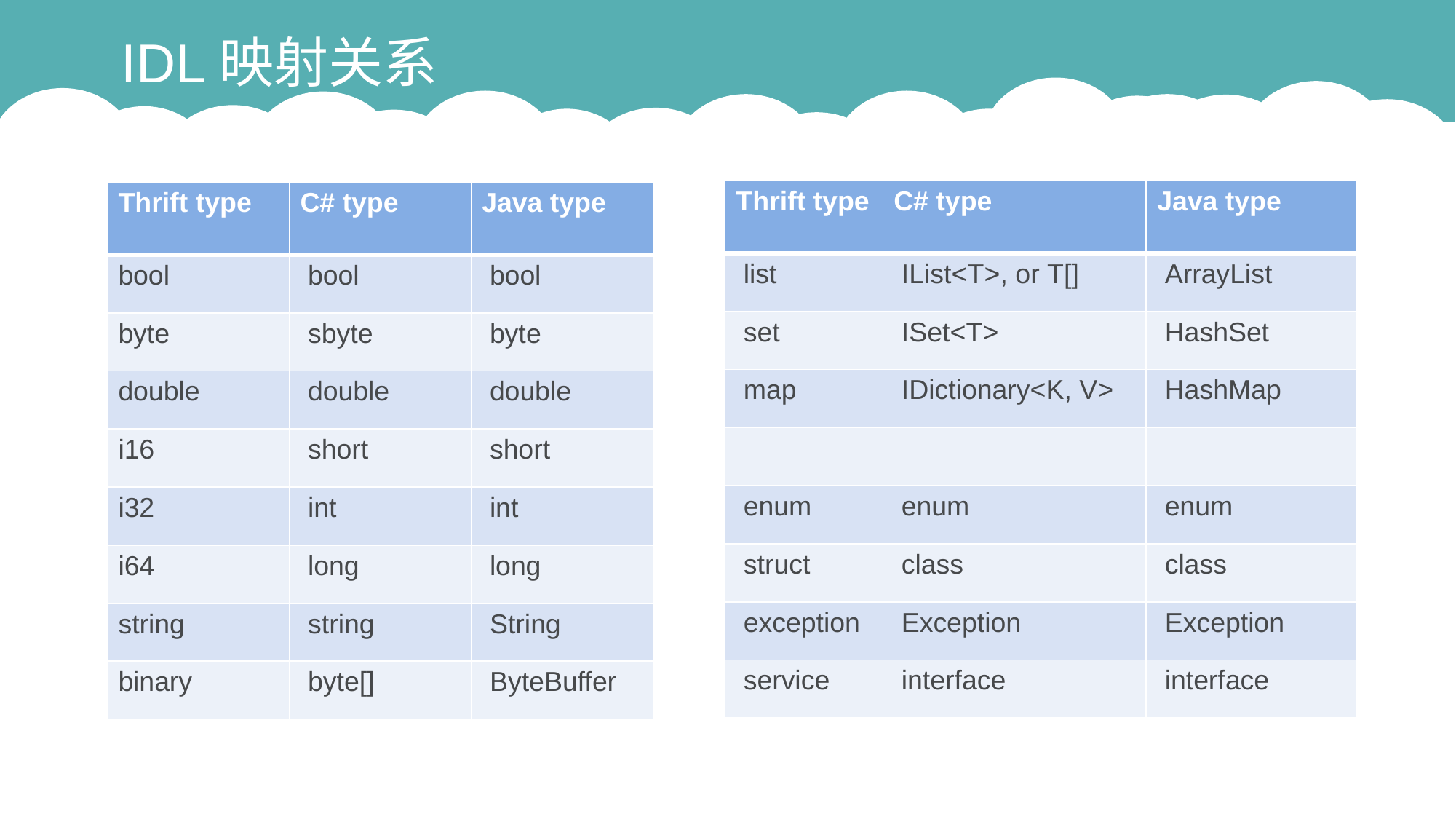

IDL映射关系
| Thrift type | C# type | Java type |
| --- | --- | --- |
| list | IList<T>, or T[] | ArrayList |
| set | ISet<T> | HashSet |
| map | IDictionary<K, V> | HashMap |
|  |  |  |
| enum | enum | enum |
| struct | class | class |
| exception | Exception | Exception |
| service | interface | interface |
| Thrift type | C# type | Java type |
| --- | --- | --- |
| bool | bool | bool |
| byte | sbyte | byte |
| double | double | double |
| i16 | short | short |
| i32 | int | int |
| i64 | long | long |
| string | string | String |
| binary | byte[] | ByteBuffer |